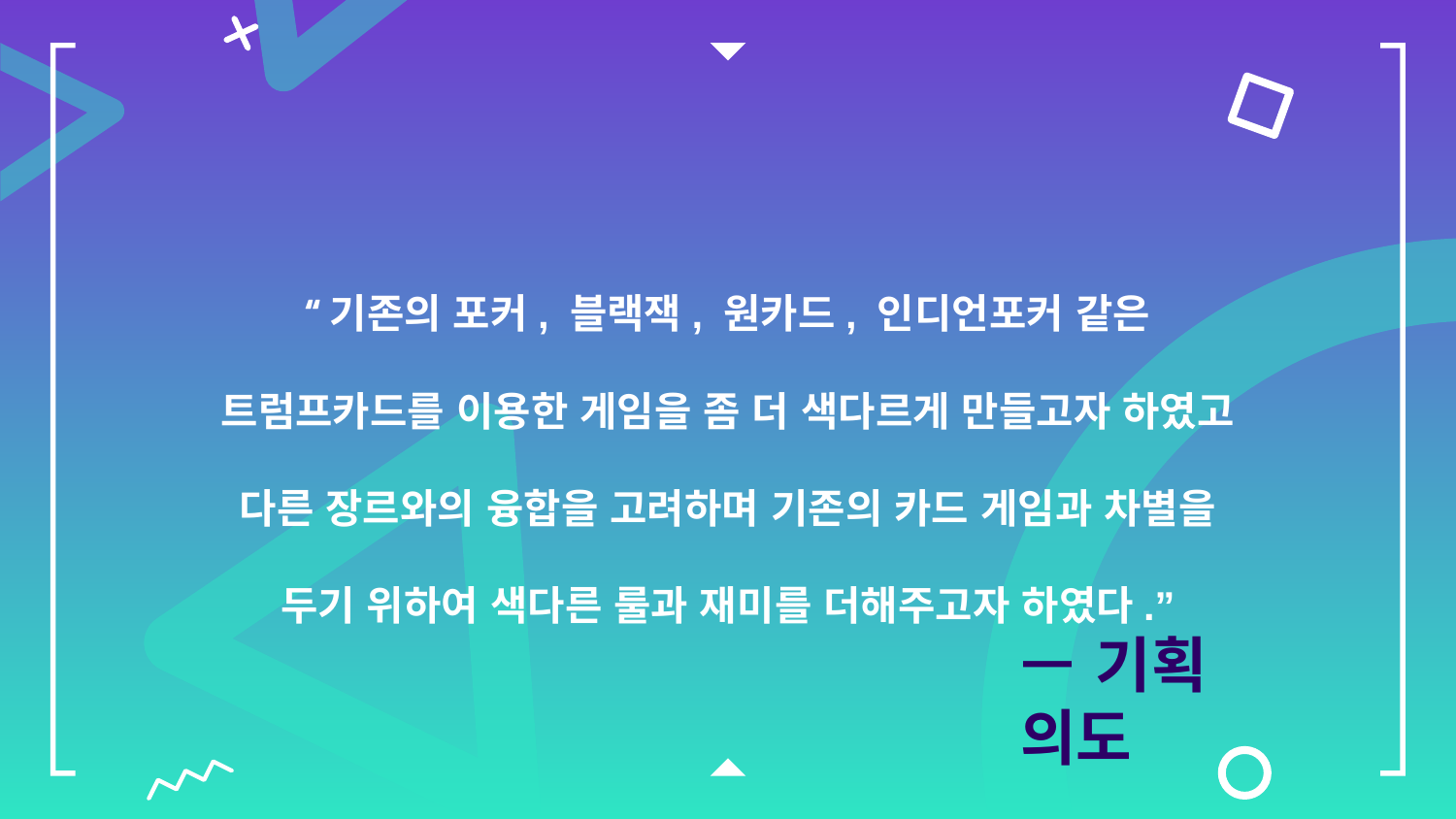

“기존의 포커, 블랙잭, 원카드, 인디언포커 같은 트럼프카드를 이용한 게임을 좀 더 색다르게 만들고자 하였고 다른 장르와의 융합을 고려하며 기존의 카드 게임과 차별을 두기 위하여 색다른 룰과 재미를 더해주고자 하였다.”
# —기획 의도